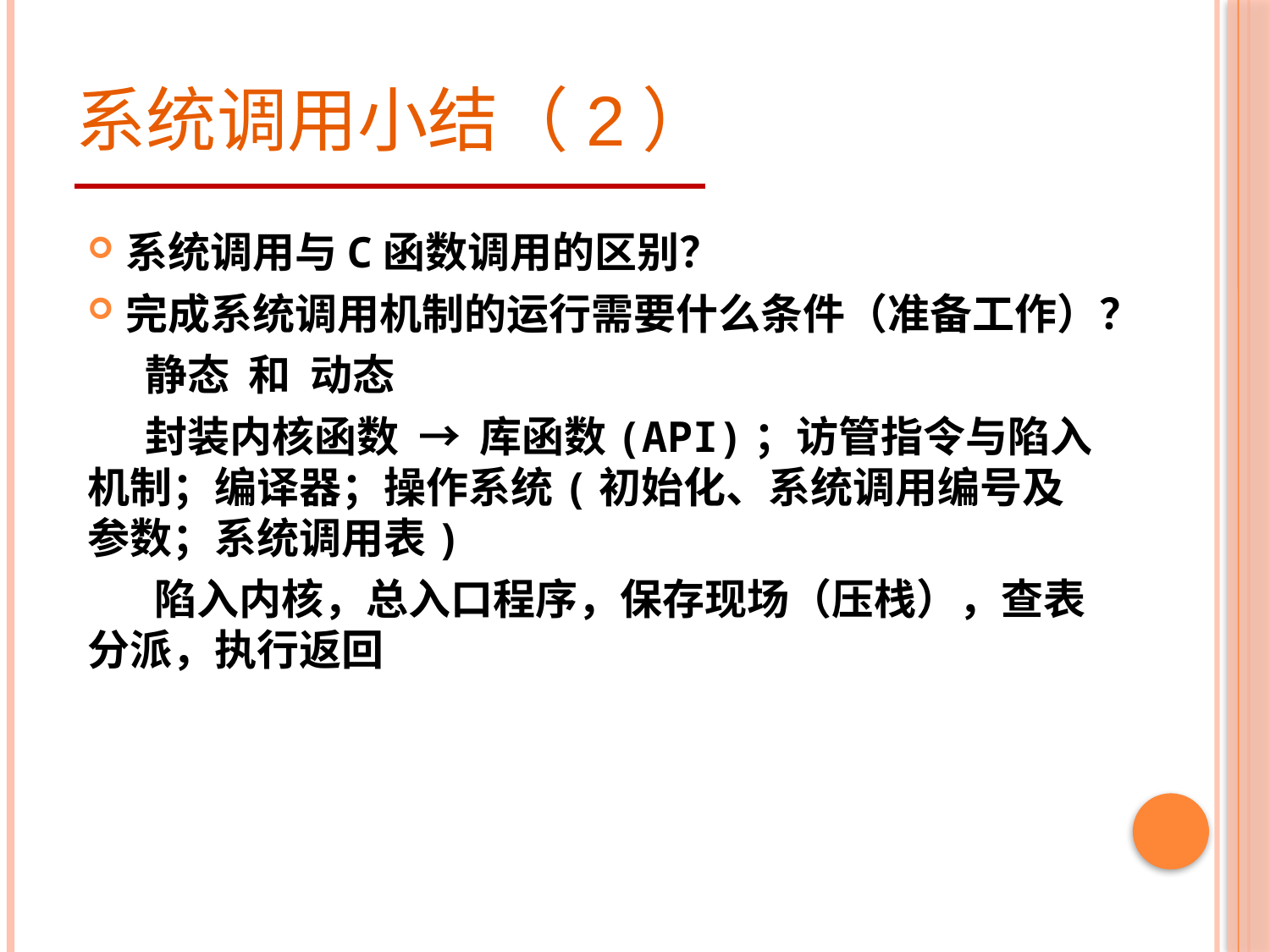

# 系统调用小结（2）
系统调用与C函数调用的区别？
完成系统调用机制的运行需要什么条件（准备工作）？
     静态  和  动态
     封装内核函数  →  库函数(API)；访管指令与陷入机制；编译器；操作系统(初始化、系统调用编号及参数；系统调用表)
      陷入内核，总入口程序，保存现场（压栈），查表分派，执行返回